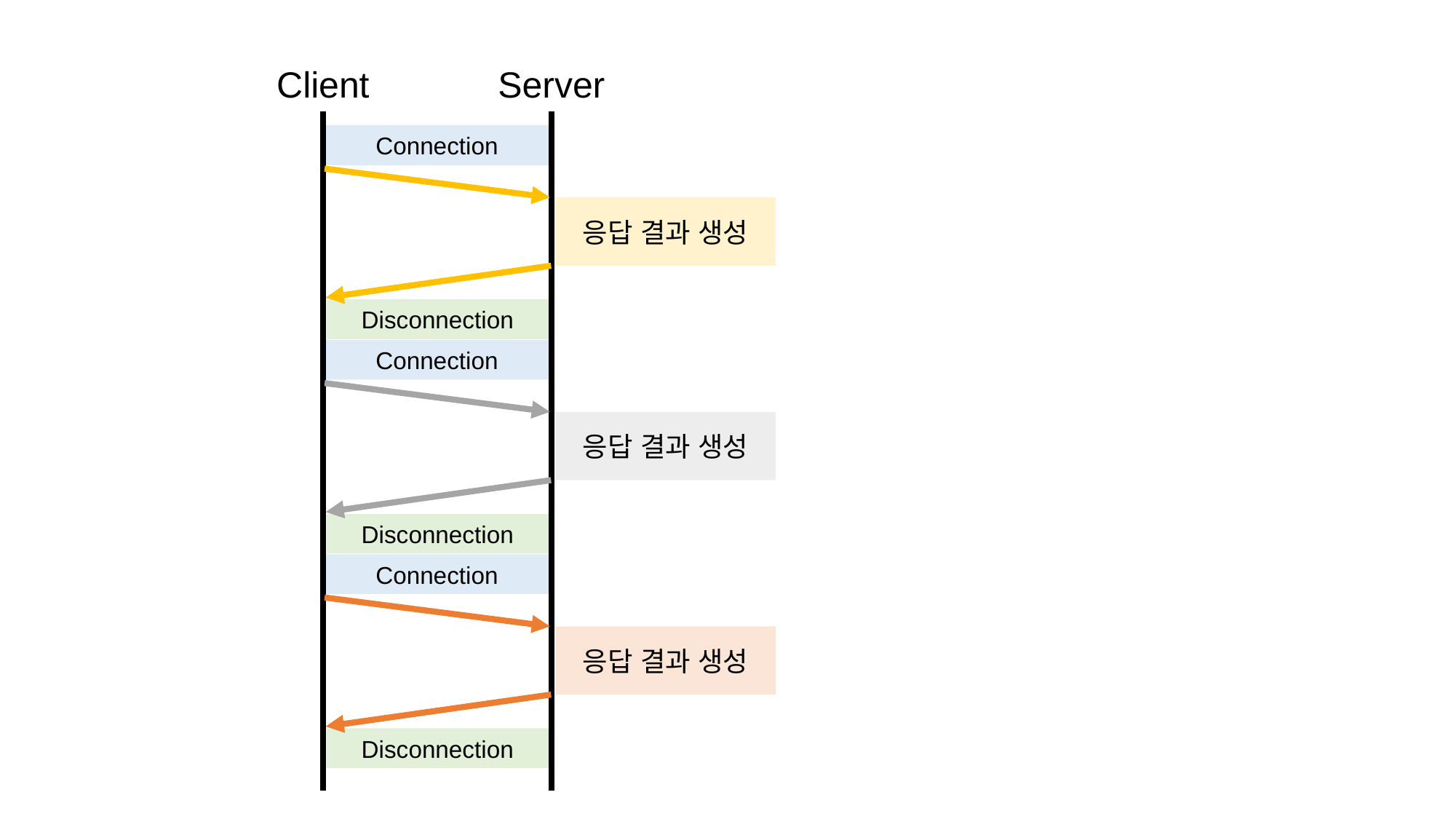

Client
Server
Connection
응답 결과 생성
Disconnection
Connection
응답 결과 생성
Disconnection
Connection
응답 결과 생성
Disconnection